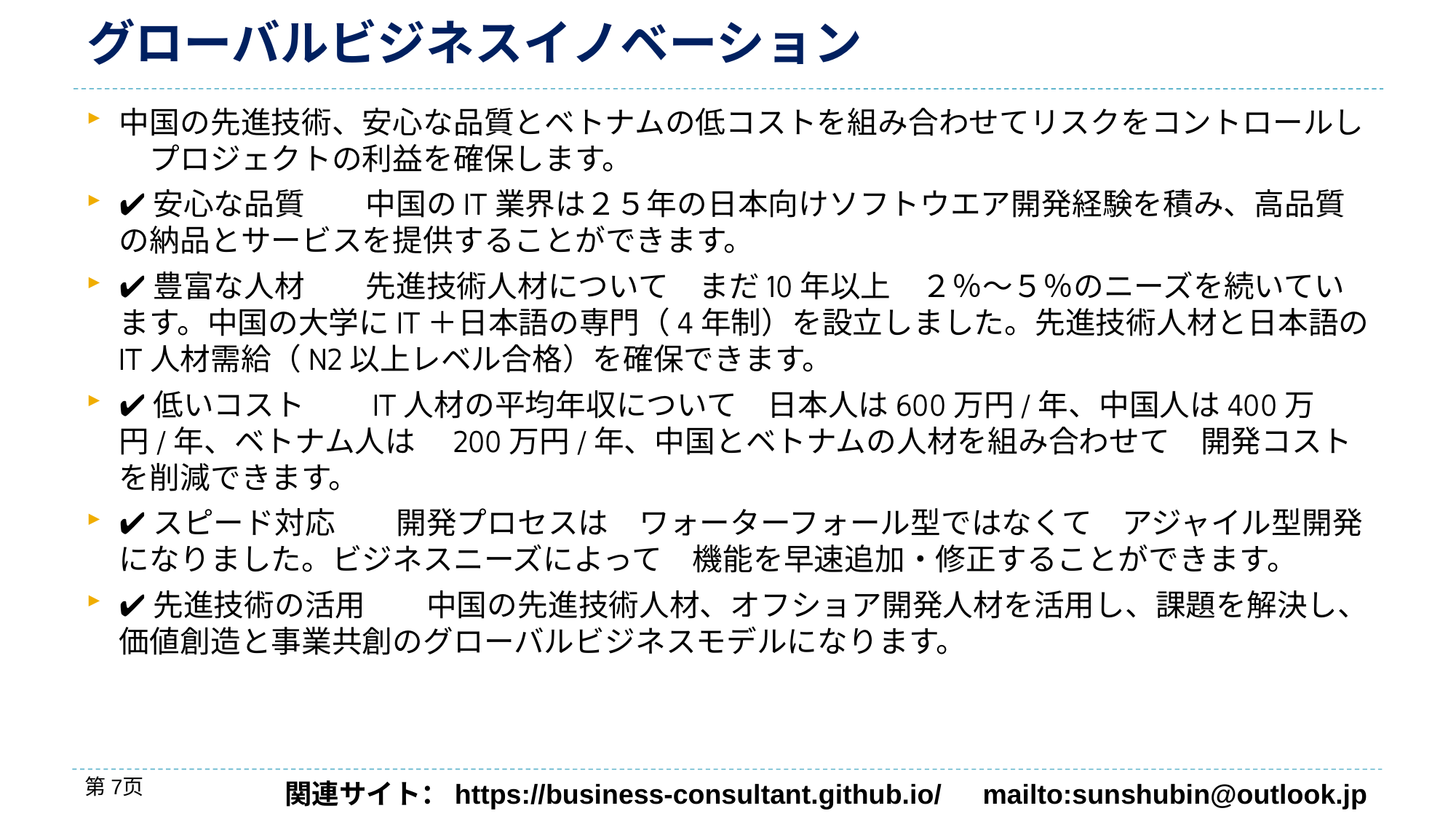

# グローバルビジネスイノベーション
中国の先進技術、安心な品質とベトナムの低コストを組み合わせてリスクをコントロールし　プロジェクトの利益を確保します。
✔安心な品質　　中国のIT業界は２５年の日本向けソフトウエア開発経験を積み、高品質の納品とサービスを提供することができます。
✔豊富な人材　　先進技術人材について　まだ10年以上　２％～５％のニーズを続いています。中国の大学にIT＋日本語の専門（4年制）を設立しました。先進技術人材と日本語のIT人材需給（N2以上レベル合格）を確保できます。
✔低いコスト　　IT人材の平均年収について　日本人は600万円/年、中国人は400万円/年、ベトナム人は　200万円/年、中国とベトナムの人材を組み合わせて　開発コストを削減できます。
✔スピード対応　　開発プロセスは　ワォーターフォール型ではなくて　アジャイル型開発になりました。ビジネスニーズによって　機能を早速追加・修正することができます。
✔先進技術の活用　　中国の先進技術人材、オフショア開発人材を活用し、課題を解決し、価値創造と事業共創のグローバルビジネスモデルになります。
第7页